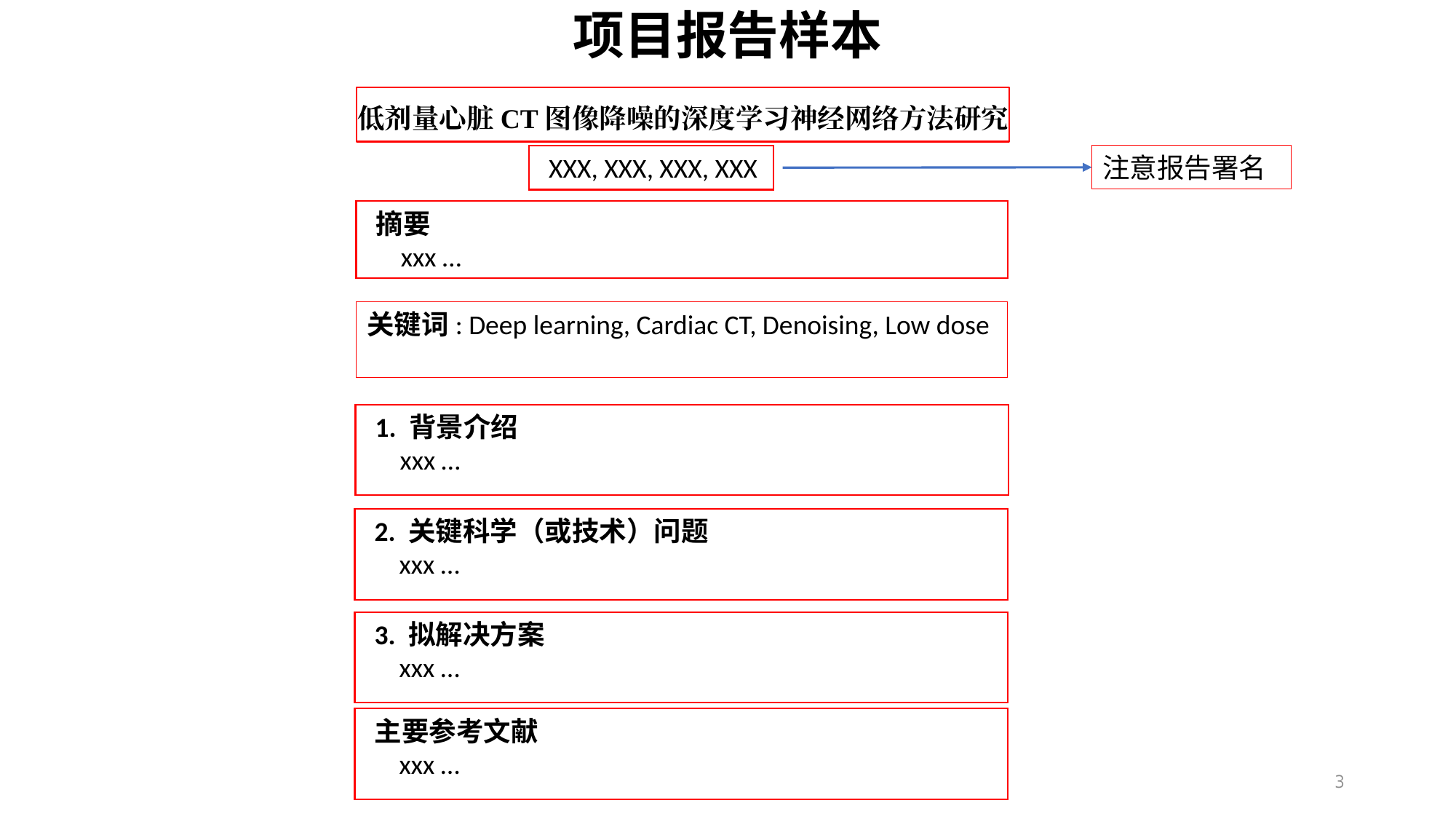

# 项目报告样本
低剂量心脏CT图像降噪的深度学习神经网络方法研究

XXX, XXX, XXX, XXX
注意报告署名

摘要
    xxx …
关键词: Deep learning, Cardiac CT, Denoising, Low dose

1. 背景介绍
    xxx …

2. 关键科学（或技术）问题
    xxx …

3. 拟解决方案
    xxx …

主要参考文献
    xxx …
3